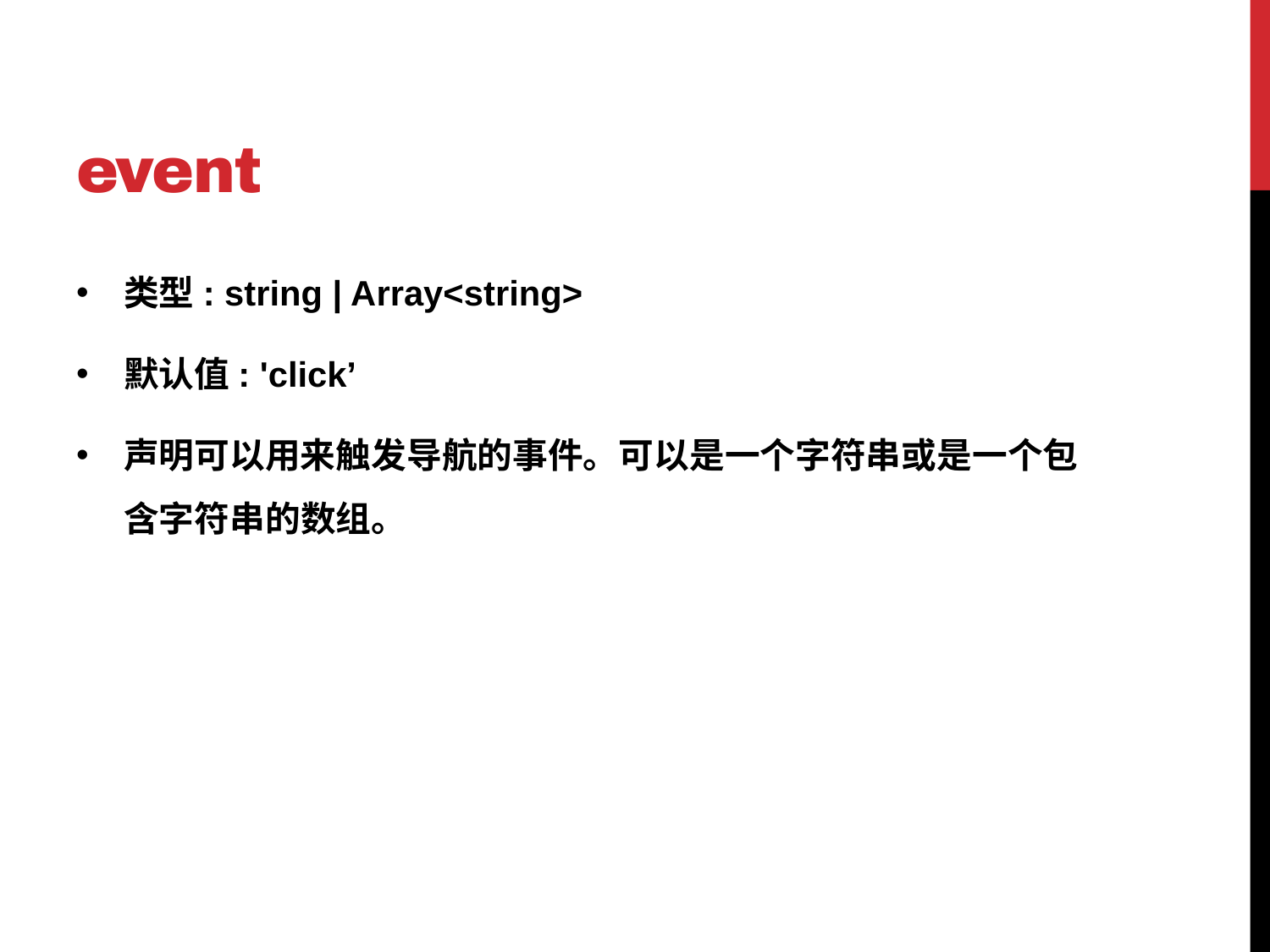

# event
类型: string | Array<string>
默认值: 'click’
声明可以用来触发导航的事件。可以是一个字符串或是一个包含字符串的数组。